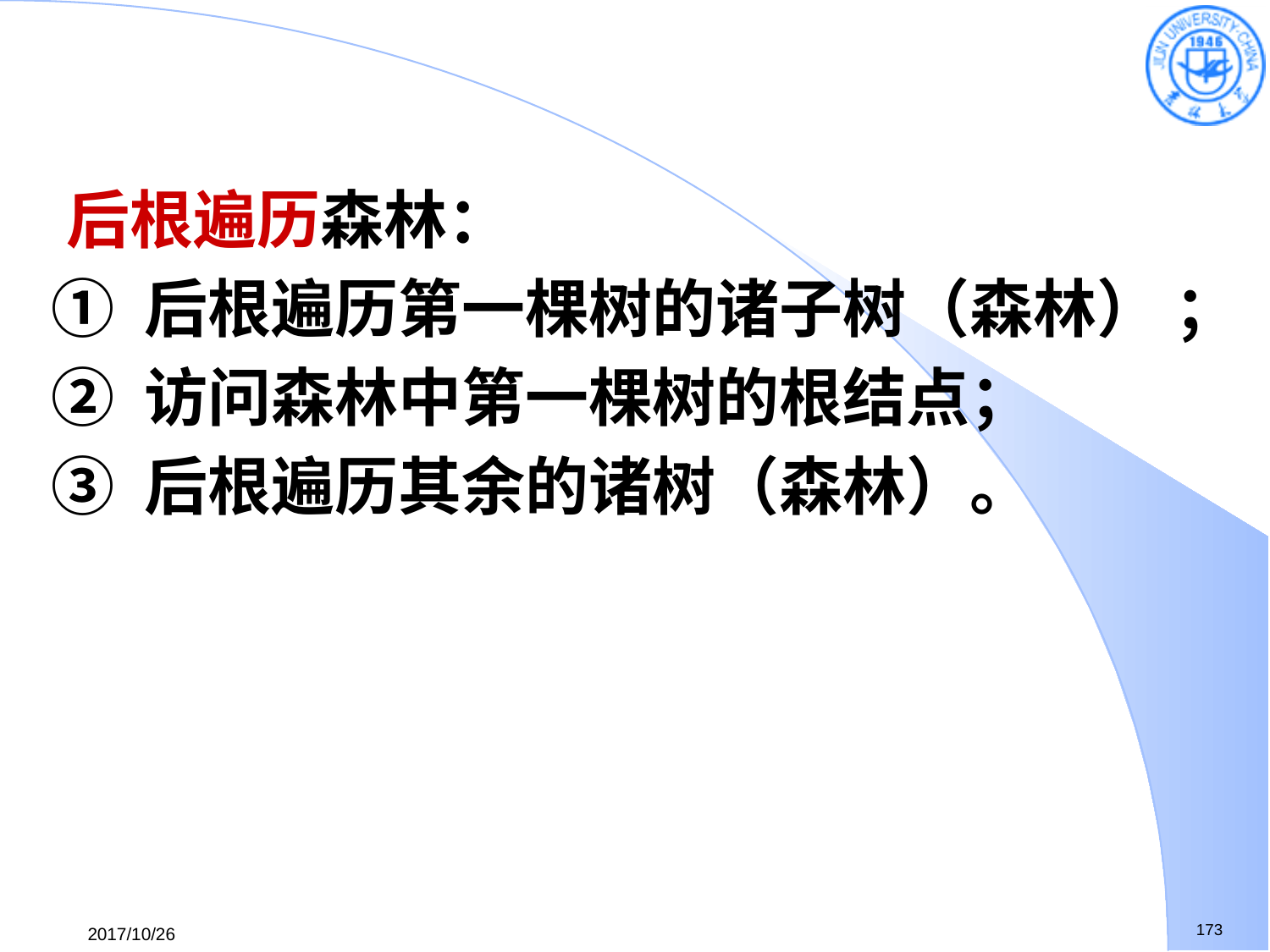

后根遍历森林：
  ① 后根遍历第一棵树的诸子树（森林） ；
  ② 访问森林中第一棵树的根结点；
  ③ 后根遍历其余的诸树（森林）。